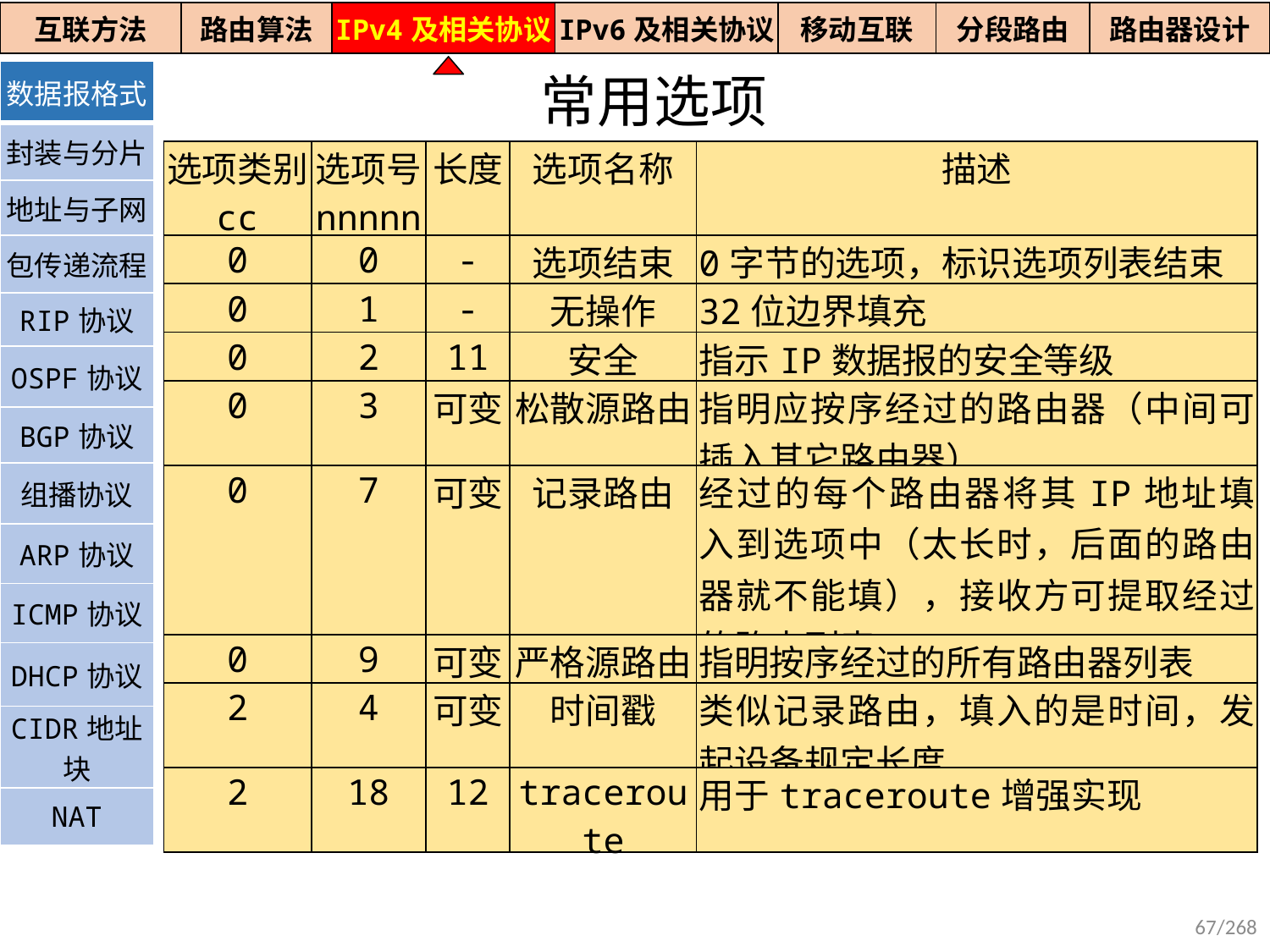

| 互联方法 | 路由算法 | IPv4及相关协议 | IPv6及相关协议 | 移动互联 | 分段路由 | 路由器设计 |
| --- | --- | --- | --- | --- | --- | --- |

常用选项
| 数据报格式 |
| --- |
| 封装与分片 |
| 地址与子网 |
| 包传递流程 |
| RIP协议 |
| OSPF协议 |
| BGP协议 |
| 组播协议 |
| ARP协议 |
| ICMP协议 |
| DHCP协议 |
| CIDR地址块 |
| NAT |
| 选项类别 cc | 选项号 nnnnn | 长度 | 选项名称 | 描述 |
| --- | --- | --- | --- | --- |
| 0 | 0 | - | 选项结束 | 0字节的选项，标识选项列表结束 |
| 0 | 1 | - | 无操作 | 32位边界填充 |
| 0 | 2 | 11 | 安全 | 指示IP数据报的安全等级 |
| 0 | 3 | 可变 | 松散源路由 | 指明应按序经过的路由器（中间可插入其它路由器） |
| 0 | 7 | 可变 | 记录路由 | 经过的每个路由器将其IP地址填入到选项中（太长时，后面的路由器就不能填），接收方可提取经过的路由列表 |
| 0 | 9 | 可变 | 严格源路由 | 指明按序经过的所有路由器列表 |
| 2 | 4 | 可变 | 时间戳 | 类似记录路由，填入的是时间，发起设备规定长度 |
| 2 | 18 | 12 | traceroute | 用于traceroute增强实现 |
67/268